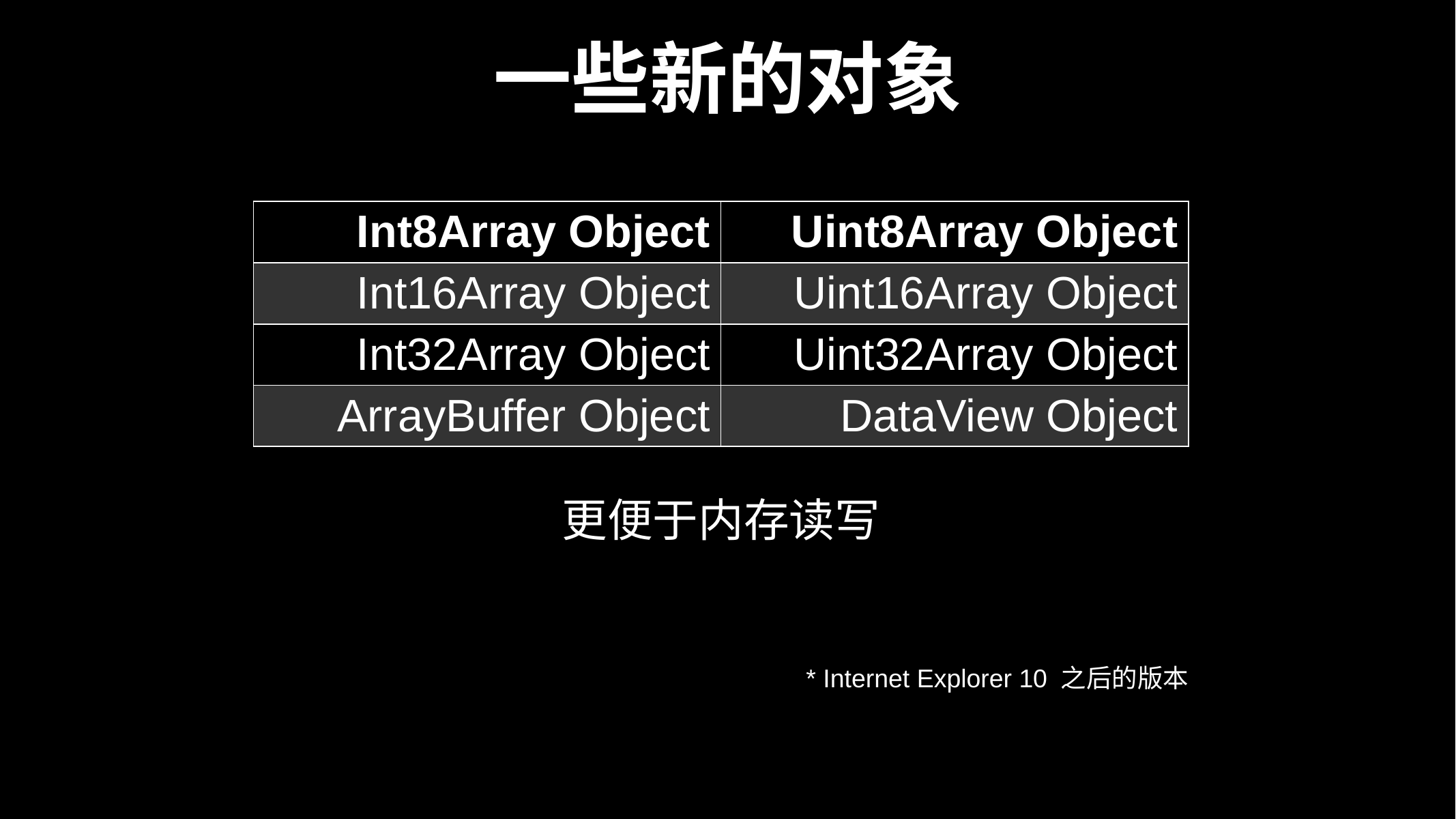

# 一些新的对象
| Int8Array Object | Uint8Array Object |
| --- | --- |
| Int16Array Object | Uint16Array Object |
| Int32Array Object | Uint32Array Object |
| ArrayBuffer Object | DataView Object |
更便于内存读写
* Internet Explorer 10 之后的版本